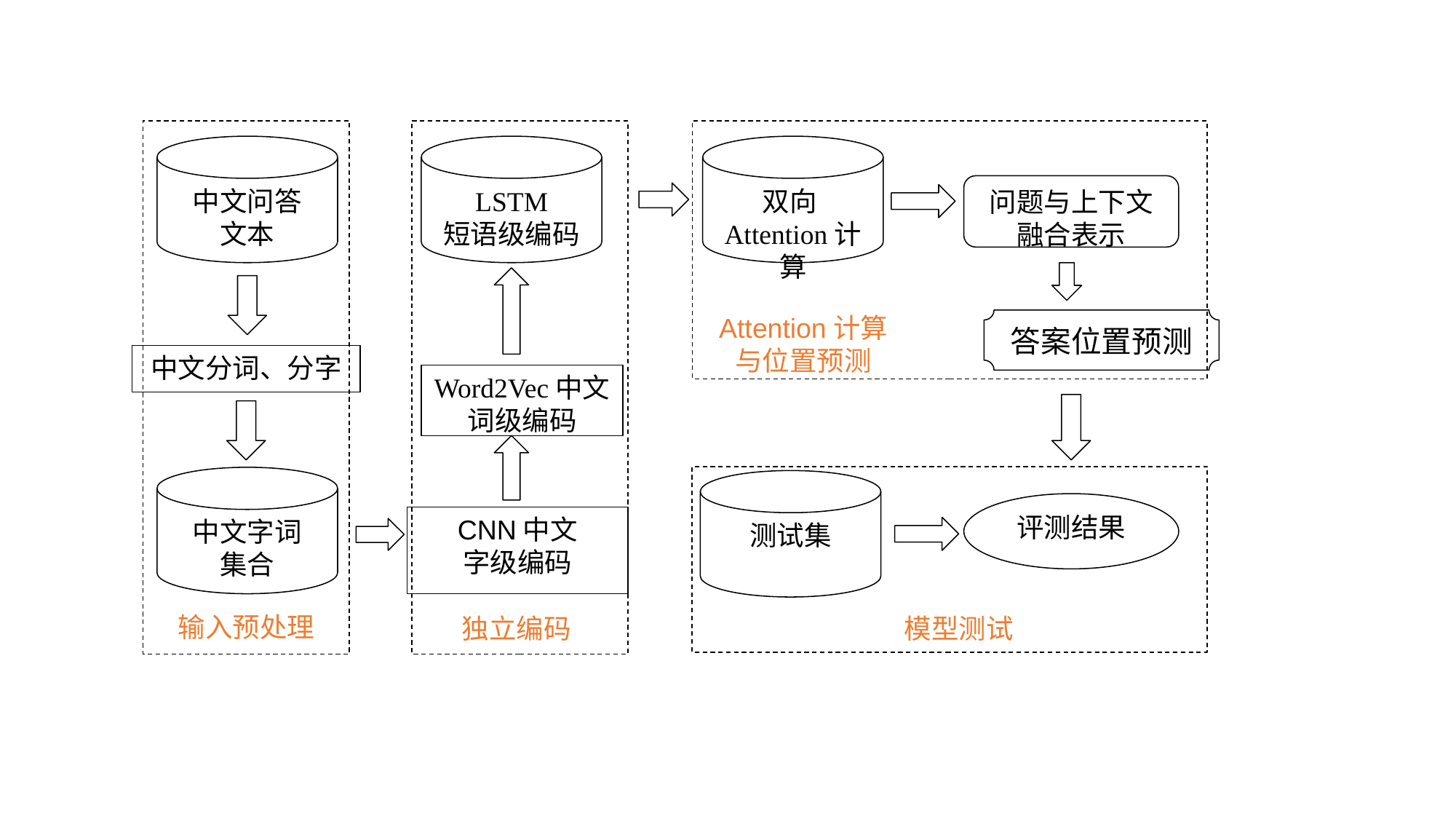

中文问答
文本
LSTM
短语级编码
双向Attention计算
问题与上下文融合表示

Attention计算与位置预测
答案位置预测
中文分词、分字
Word2Vec中文词级编码

中文字词
集合
测试集
评测结果
CNN中文
字级编码

输入预处理
独立编码
模型测试